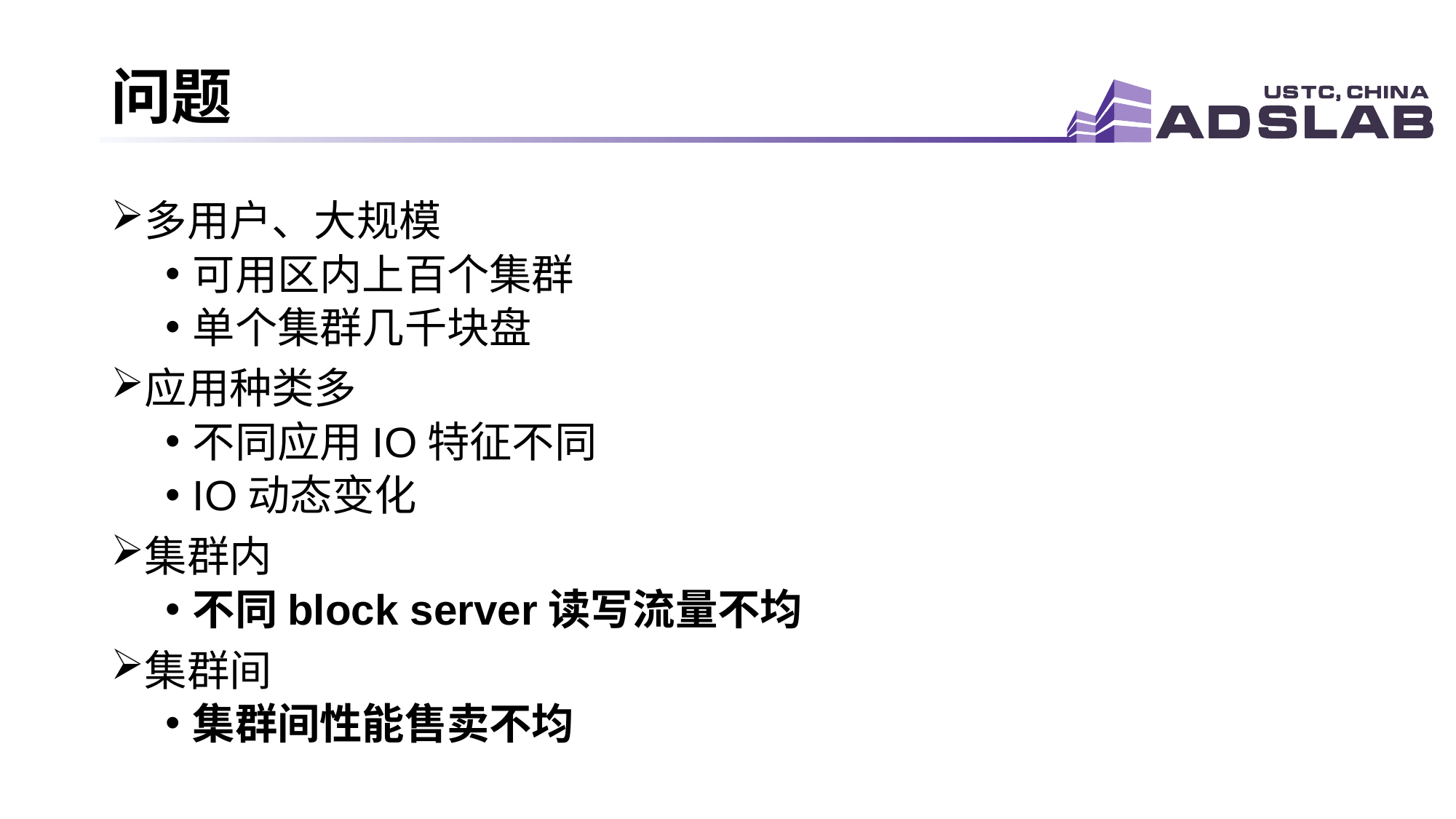

# 问题
多用户、大规模
可用区内上百个集群
单个集群几千块盘
应用种类多
不同应用IO特征不同
IO动态变化
集群内
不同block server读写流量不均
集群间
集群间性能售卖不均

8